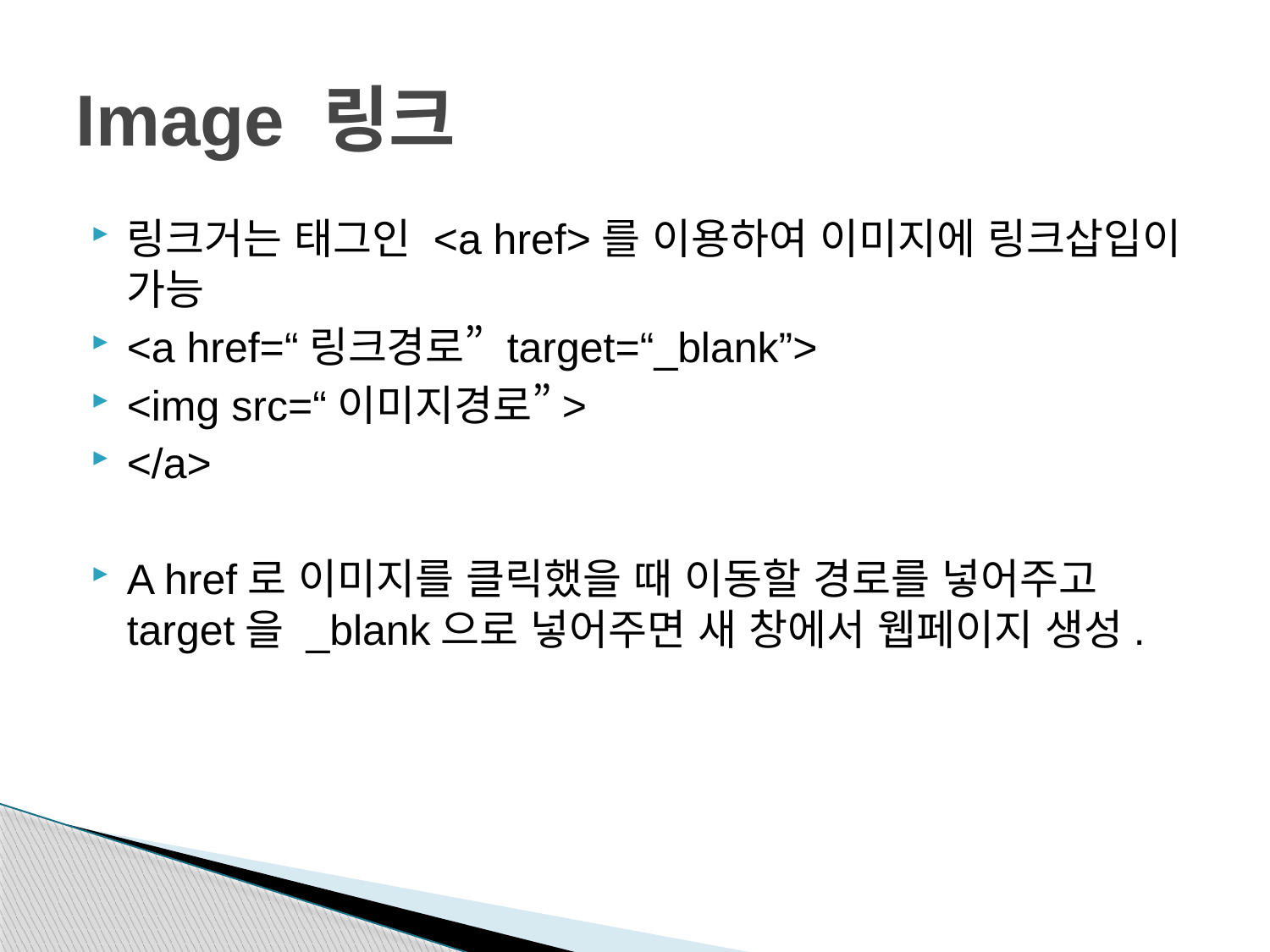

# Image 링크
링크거는 태그인 <a href>를 이용하여 이미지에 링크삽입이 가능
<a href=“링크경로” target=“_blank”>
<img src=“이미지경로”>
</a>

A href로 이미지를 클릭했을 때 이동할 경로를 넣어주고 target을 _blank으로 넣어주면 새 창에서 웹페이지 생성.